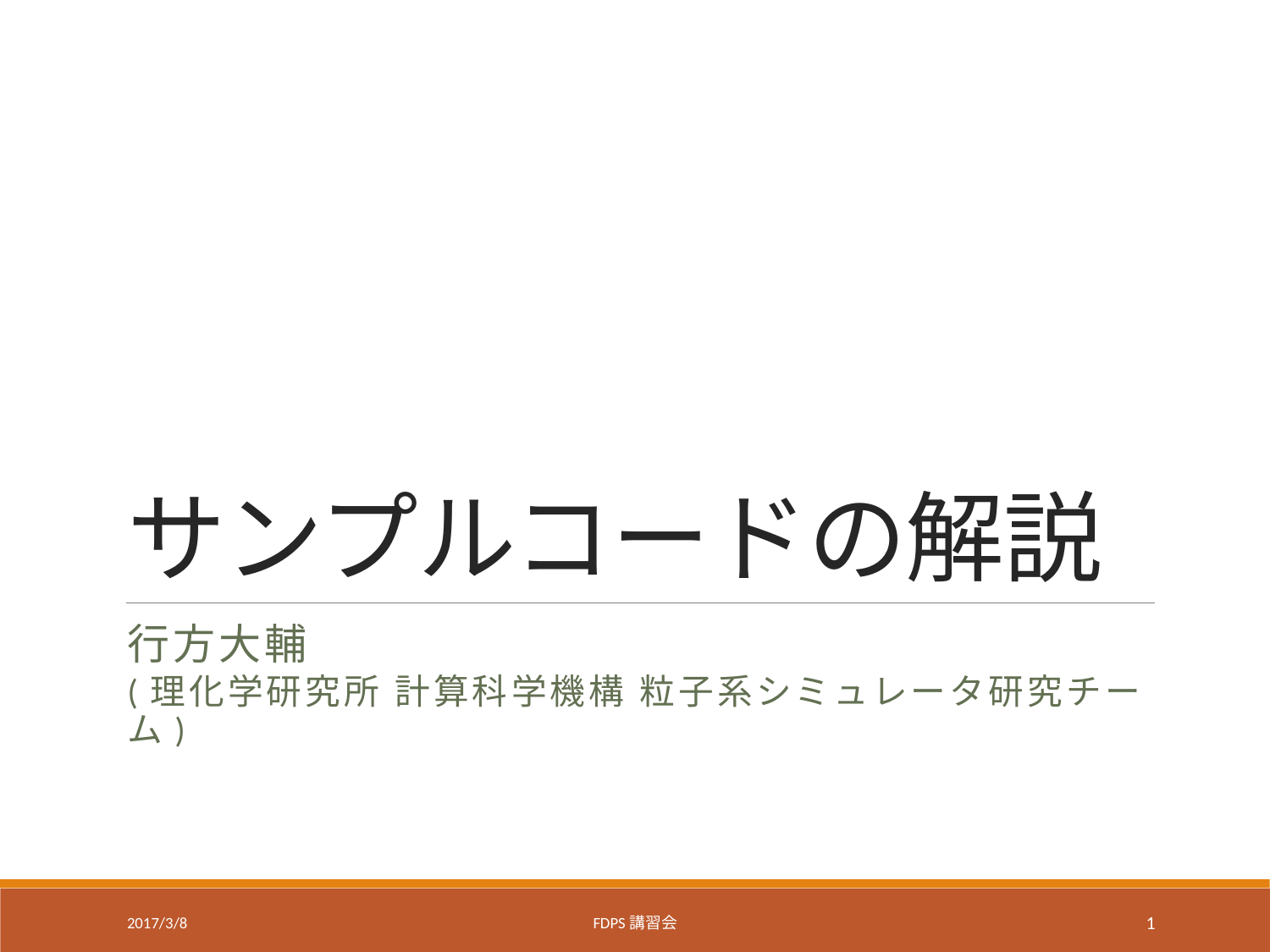

# サンプルコードの解説
行方大輔
(理化学研究所 計算科学機構 粒子系シミュレータ研究チーム)
2017/3/8
FDPS講習会
1